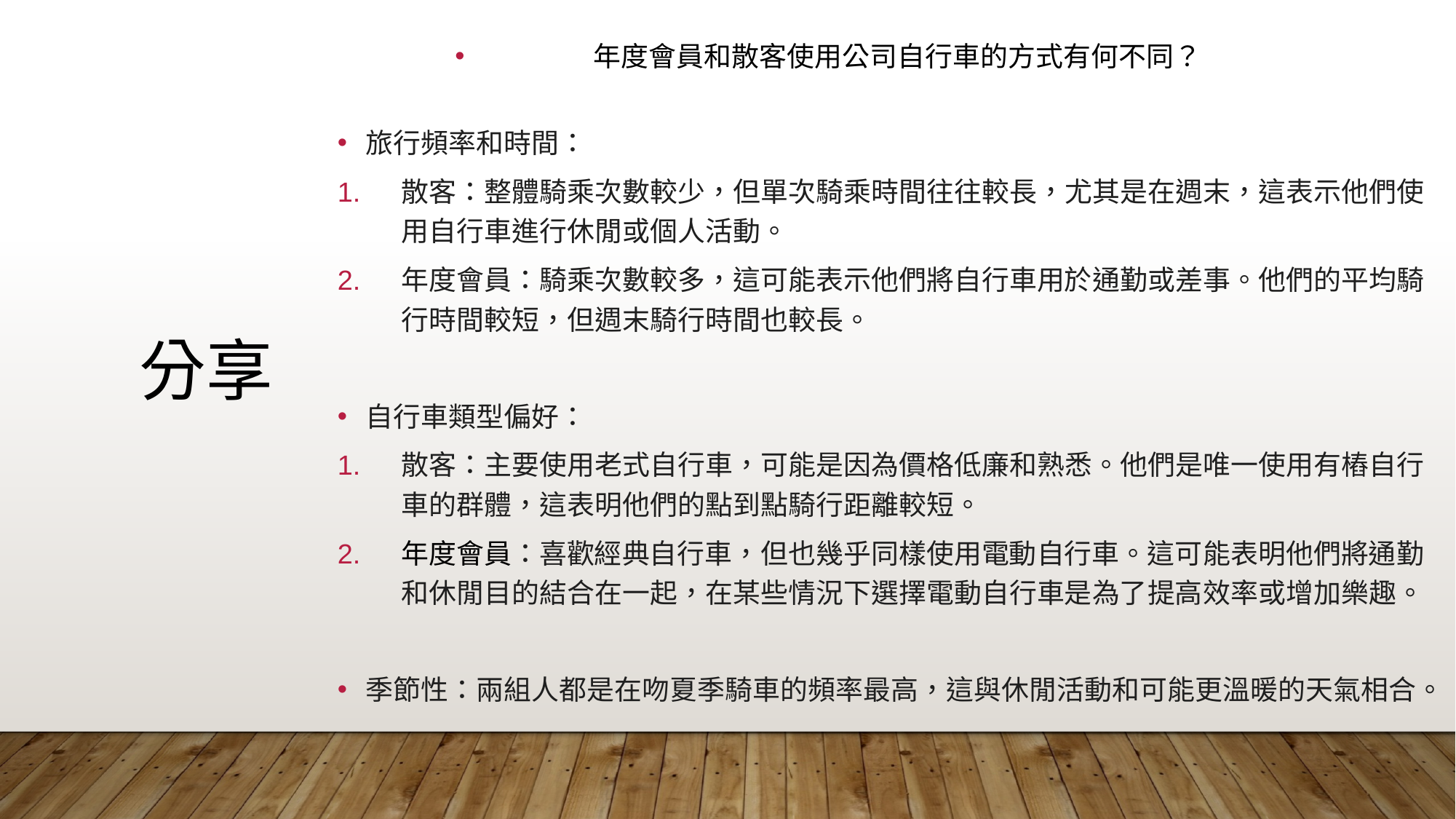

年度會員和散客使用公司自行車的方式有何不同？

旅行頻率和時間：
散客：整體騎乘次數較少，但單次騎乘時間往往較長，尤其是在週末，這表示他們使用自行車進行休閒或個人活動。
年度會員：騎乘次數較多，這可能表示他們將自行車用於通勤或差事。他們的平均騎行時間較短，但週末騎行時間也較長。

自行車類型偏好：
散客：主要使用老式自行車，可能是因為價格低廉和熟悉。他們是唯一使用有樁自行車的群體，這表明他們的點到點騎行距離較短。
年度會員：喜歡經典自行車，但也幾乎同樣使用電動自行車。這可能表明他們將通勤和休閒目的結合在一起，在某些情況下選擇電動自行車是為了提高效率或增加樂趣。

季節性：兩組人都是在吻夏季騎車的頻率最高，這與休閒活動和可能更溫暖的天氣相合。
# 分享